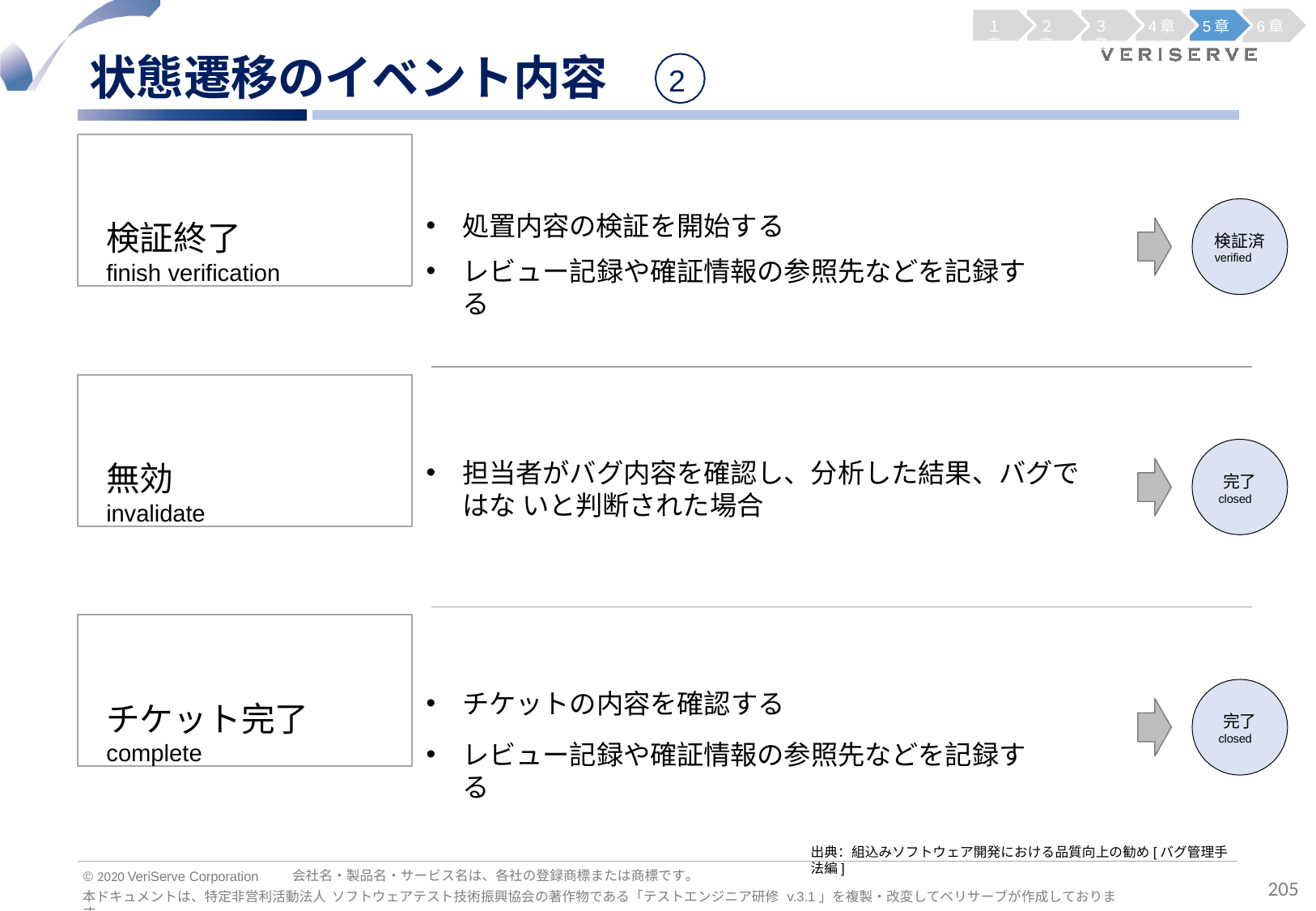

１章
２章
３章
4章
5章
6章
状態遷移のイベント内容

2

検証終了
finish verification
処置内容の検証を開始する
レビュー記録や確証情報の参照先などを記録する

検証済
verified

無効
invalidate

担当者がバグ内容を確認し、分析した結果、バグではな いと判断された場合

完了
closed

チケット完了
complete
チケットの内容を確認する
レビュー記録や確証情報の参照先などを記録する

完了
closed
出典：組込みソフトウェア開発における品質向上の勧め[バグ管理手法編]
会社名・製品名・サービス名は、各社の登録商標または商標です。
© 2020 VeriServe Corporation
205
本ドキュメントは、特定非営利活動法人 ソフトウェアテスト技術振興協会の著作物である「テストエンジニア研修 v.3.1」を複製・改変してベリサーブが作成しております。